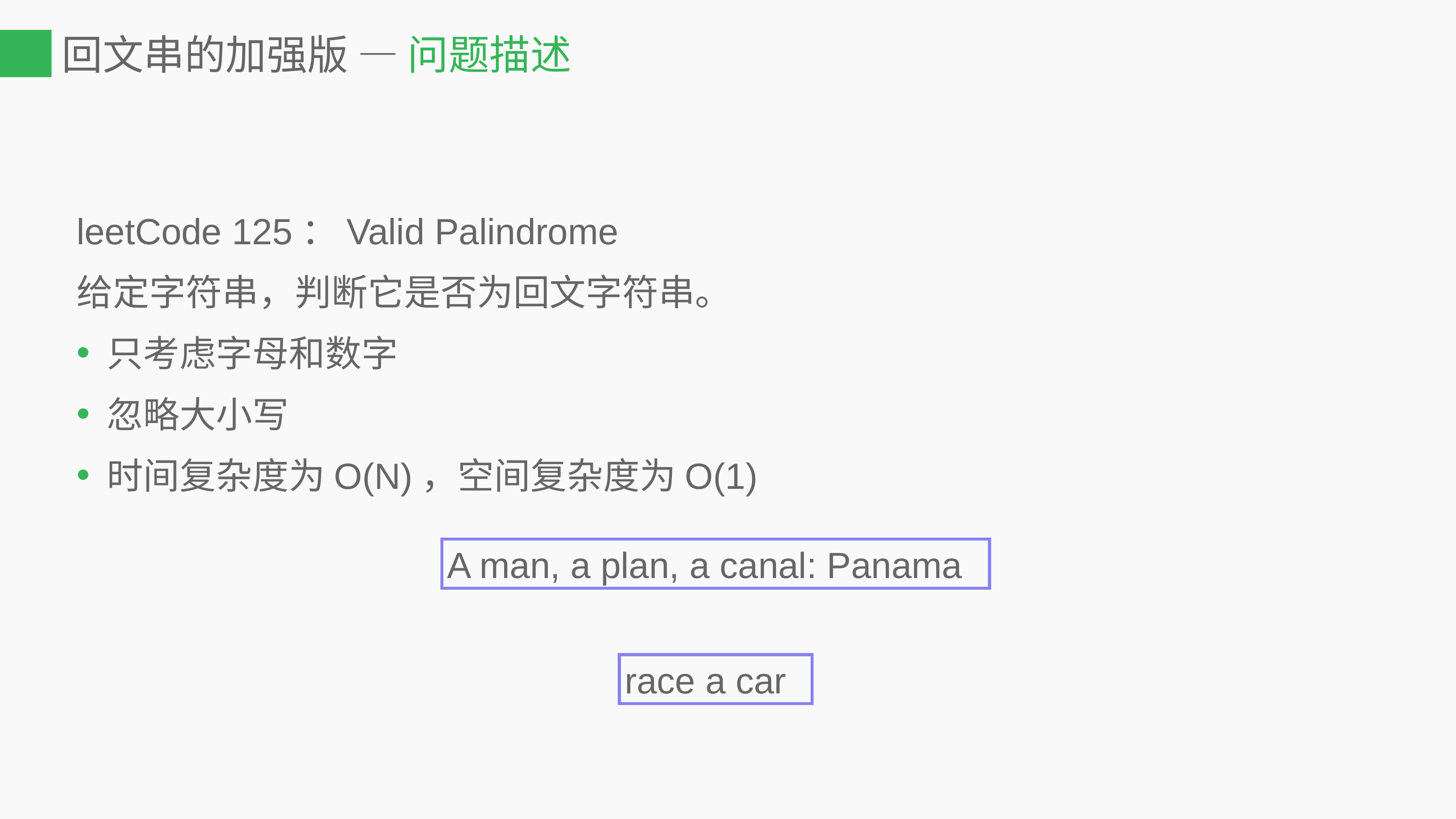

# 回文串的加强版 — 问题描述
leetCode 125：Valid Palindrome
给定字符串，判断它是否为回文字符串。
只考虑字母和数字
忽略大小写
时间复杂度为O(N)，空间复杂度为O(1)

A man, a plan, a canal: Panama
race a car